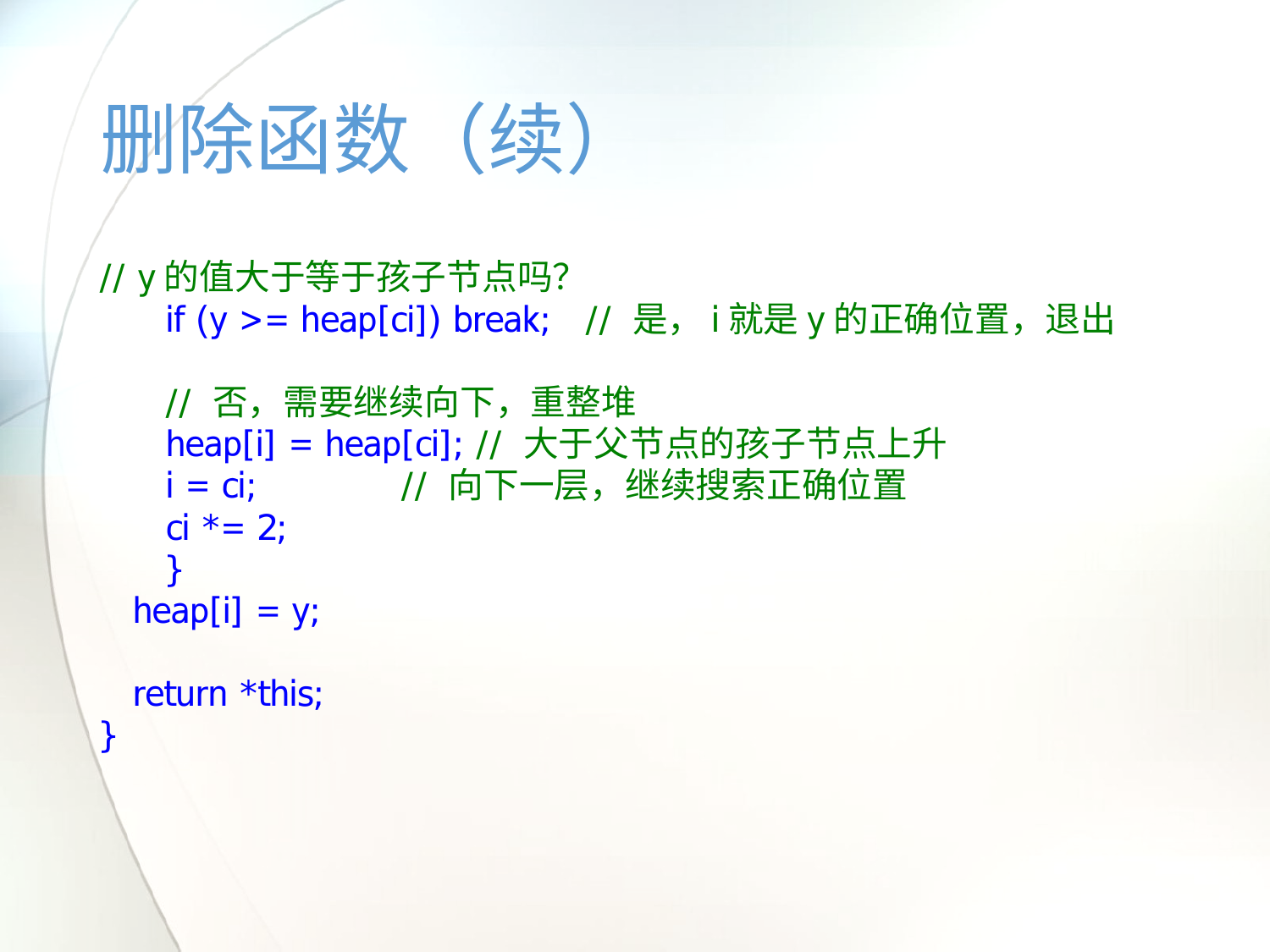

# 删除函数（续）
// y的值大于等于孩子节点吗？
      if (y >= heap[ci]) break;   // 是，i就是y的正确位置，退出

      // 否，需要继续向下，重整堆
      heap[i] = heap[ci]; // 大于父节点的孩子节点上升
      i = ci;             // 向下一层，继续搜索正确位置
      ci *= 2;
      }
   heap[i] = y;

   return *this;
}